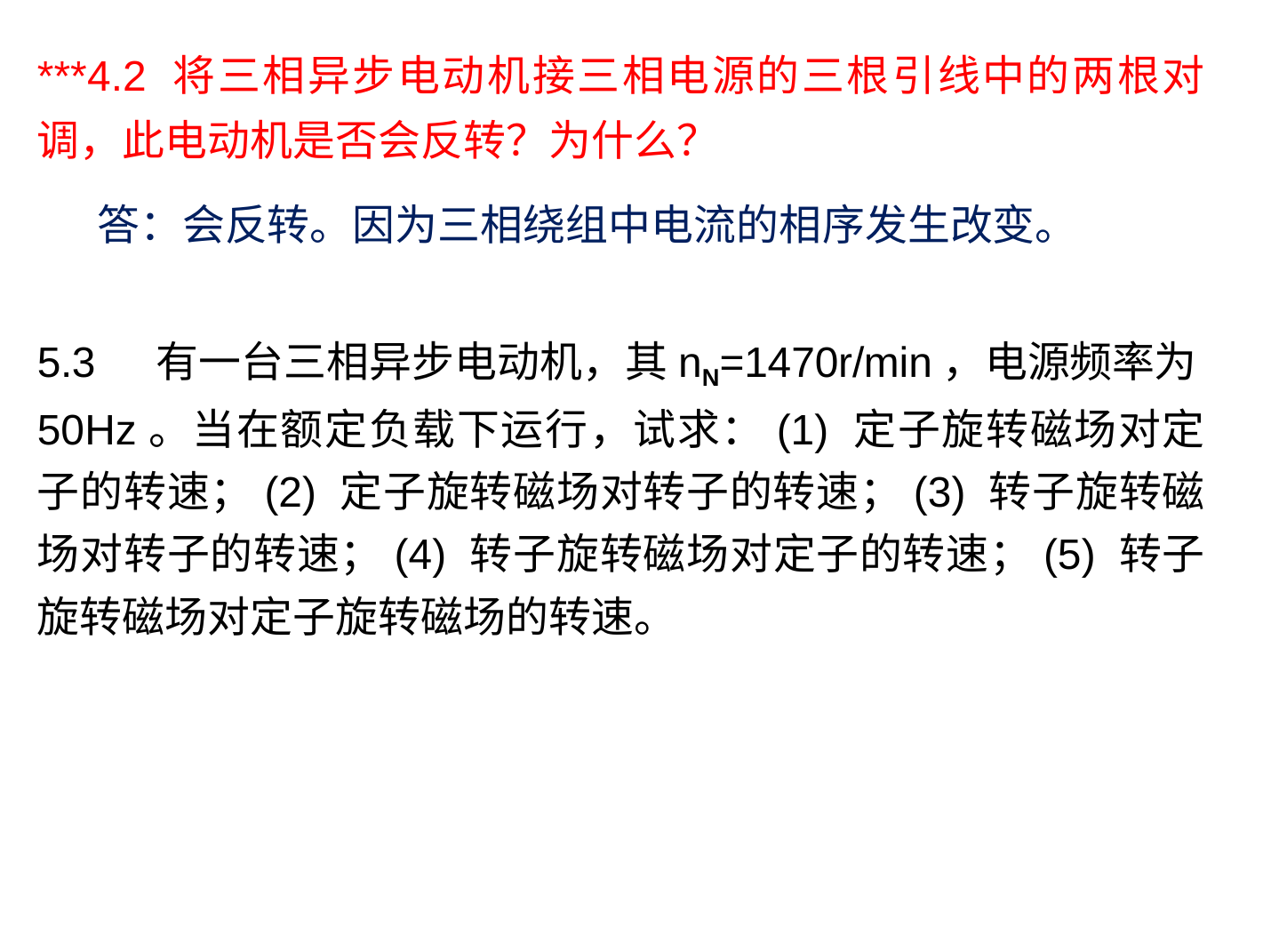

***4.2 将三相异步电动机接三相电源的三根引线中的两根对调，此电动机是否会反转？为什么？
答：会反转。因为三相绕组中电流的相序发生改变。

5.3	有一台三相异步电动机，其nN=1470r/min，电源频率为
50Hz。当在额定负载下运行，试求：(1) 定子旋转磁场对定子的转速；(2) 定子旋转磁场对转子的转速；(3) 转子旋转磁场对转子的转速；(4) 转子旋转磁场对定子的转速；(5) 转子旋转磁场对定子旋转磁场的转速。